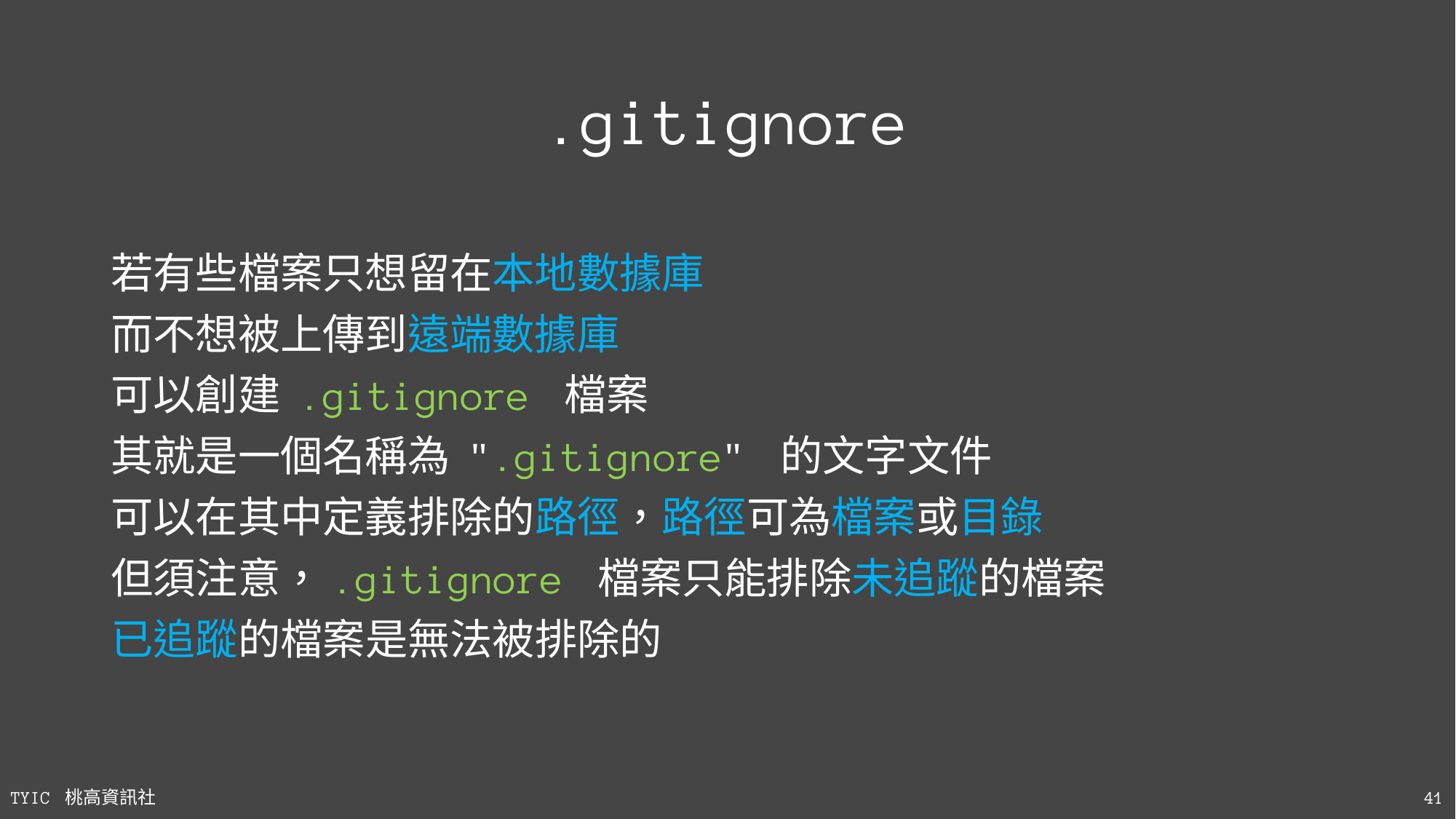

# .gitignore
若有些檔案只想留在本地數據庫
而不想被上傳到遠端數據庫
可以創建 .gitignore 檔案
其就是一個名稱為 ".gitignore" 的文字文件
可以在其中定義排除的路徑，路徑可為檔案或目錄
但須注意，.gitignore 檔案只能排除未追蹤的檔案
已追蹤的檔案是無法被排除的